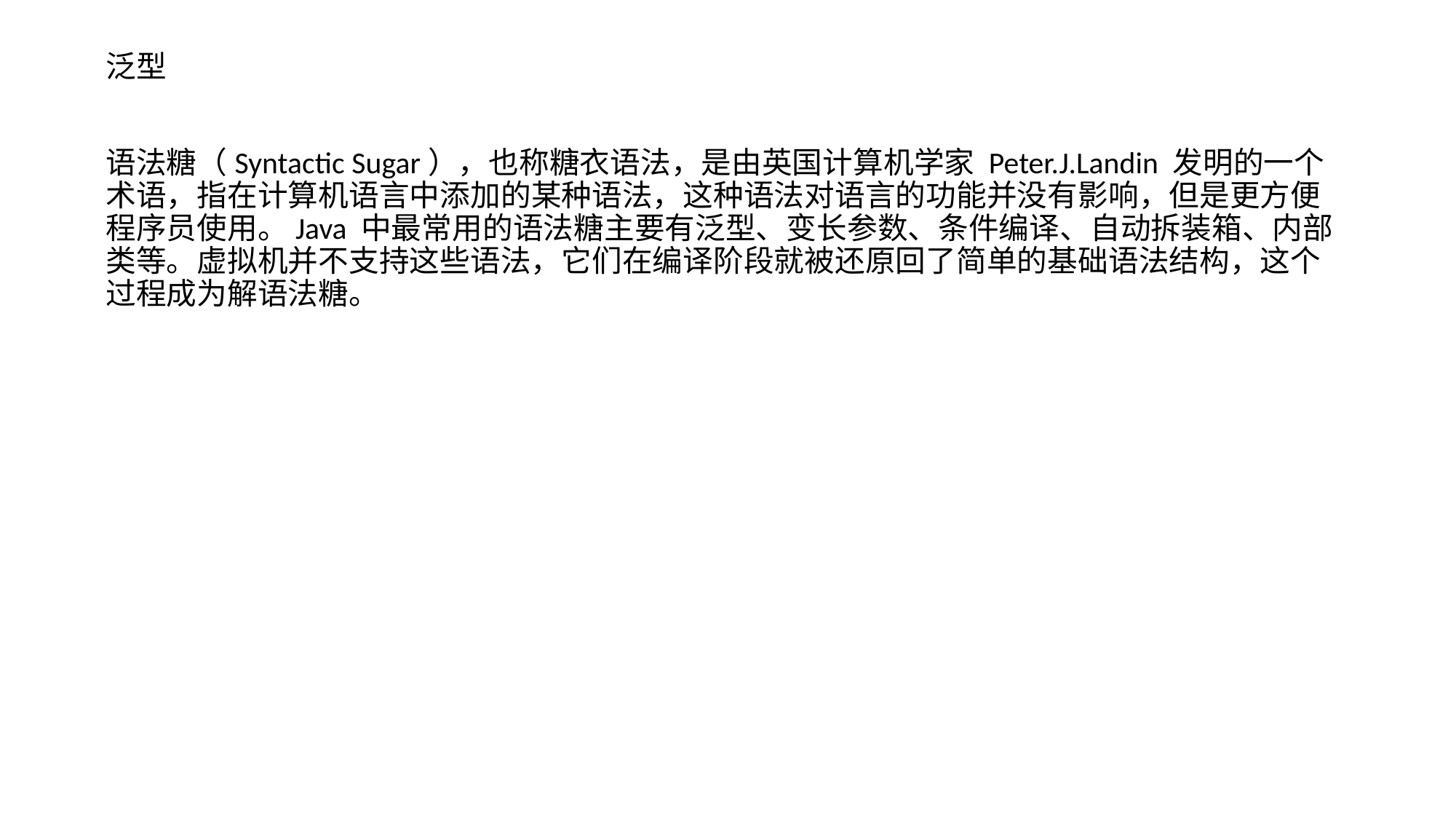

泛型

语法糖（Syntactic Sugar），也称糖衣语法，是由英国计算机学家 Peter.J.Landin 发明的一个术语，指在计算机语言中添加的某种语法，这种语法对语言的功能并没有影响，但是更方便程序员使用。Java 中最常用的语法糖主要有泛型、变长参数、条件编译、自动拆装箱、内部类等。虚拟机并不支持这些语法，它们在编译阶段就被还原回了简单的基础语法结构，这个过程成为解语法糖。